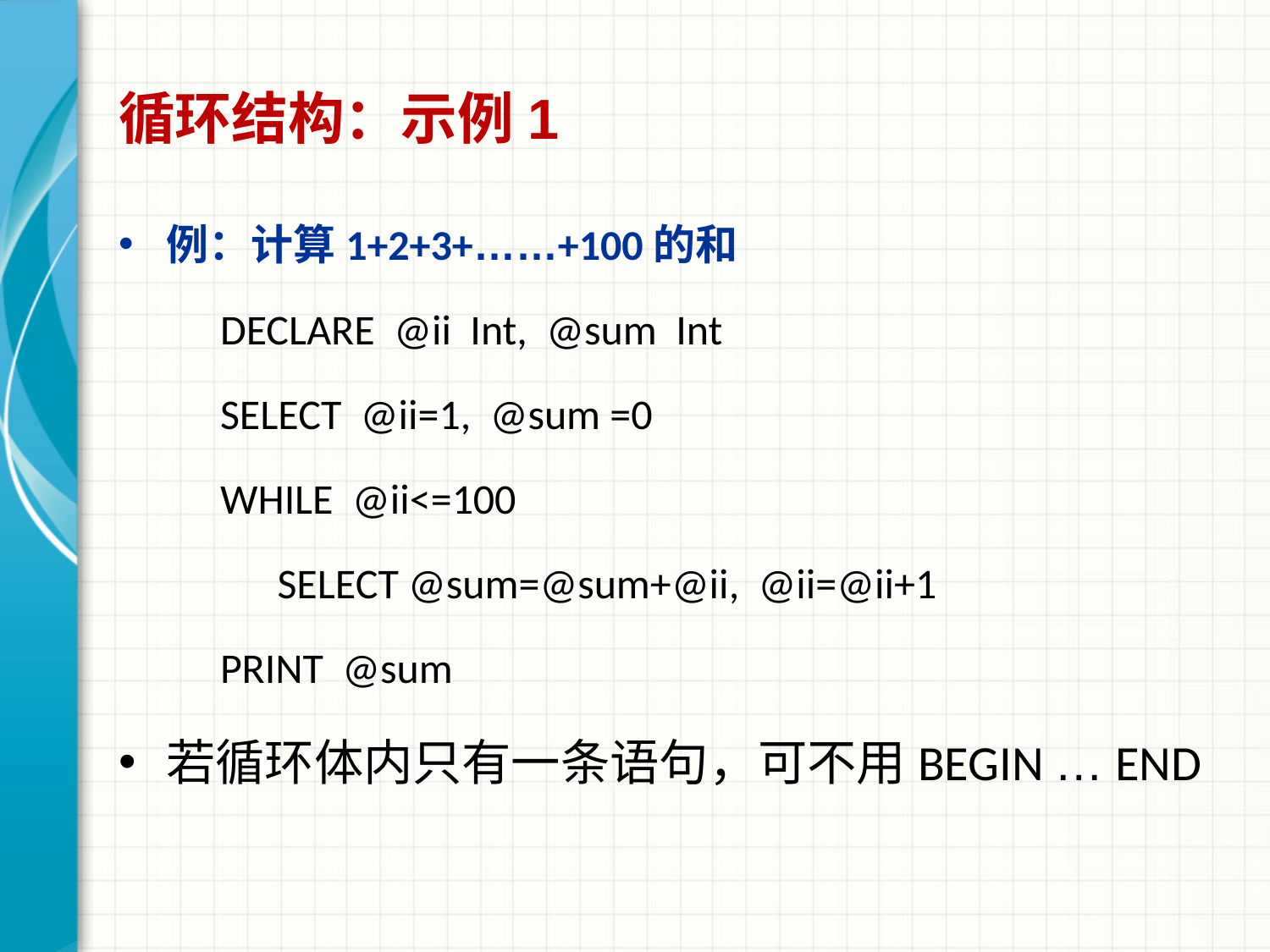

# 循环结构：示例1
例：计算1+2+3+……+100的和
    DECLARE  @ii  Int,  @sum  Int
    SELECT  @ii=1,  @sum =0
    WHILE  @ii<=100
          SELECT @sum=@sum+@ii,  @ii=@ii+1
    PRINT  @sum
若循环体内只有一条语句，可不用BEGIN … END